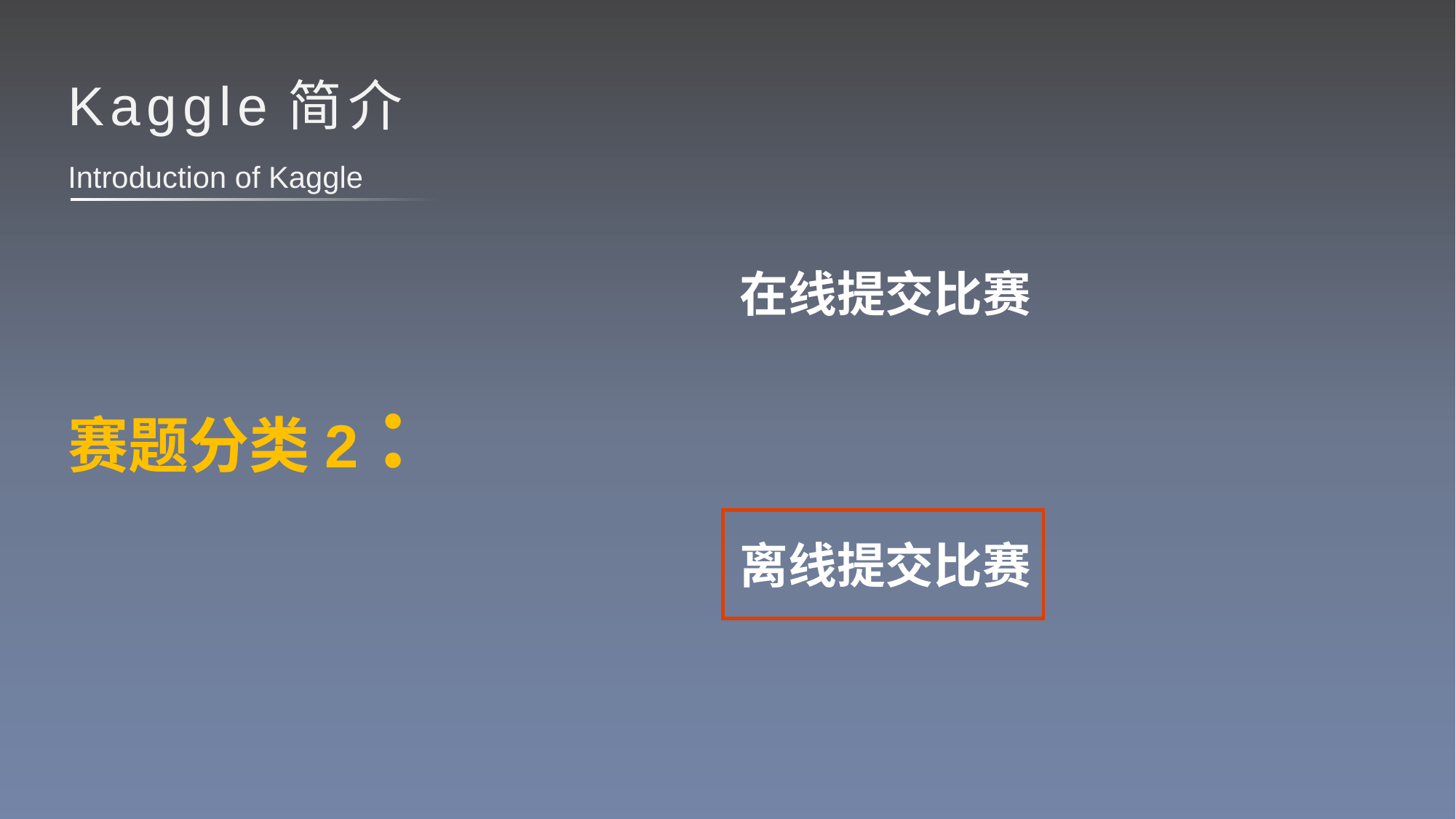

# Kaggle简介
Introduction of Kaggle
在线提交比赛
赛题分类2：

离线提交比赛